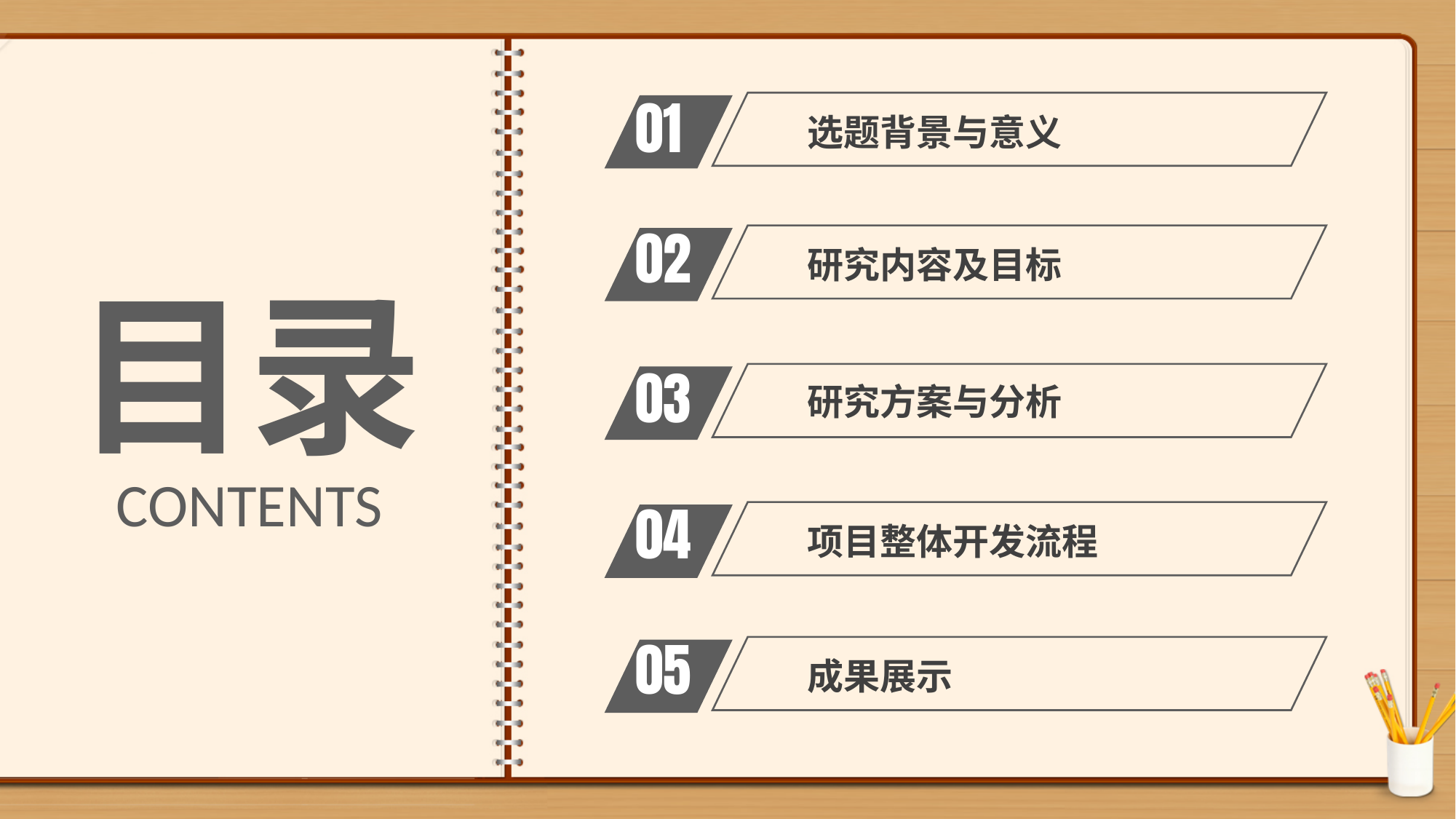

01

选题背景与意义
02

研究内容及目标
目录
03

研究方案与分析
CONTENTS
04

项目整体开发流程
05

成果展示